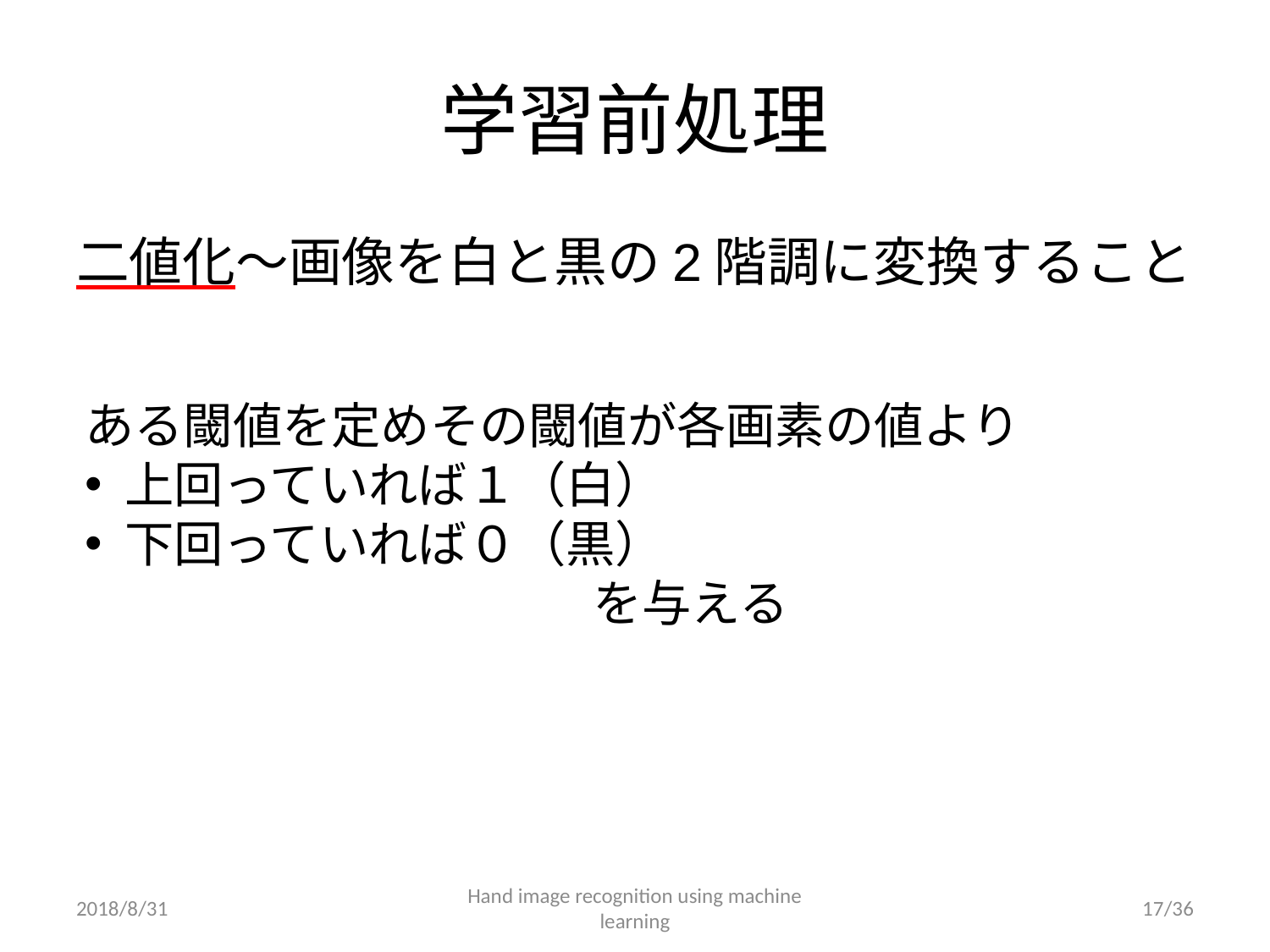

# 学習前処理
二値化～画像を白と黒の2階調に変換すること
ある閾値を定めその閾値が各画素の値より
上回っていれば１（白）
下回っていれば０（黒）
				を与える
2018/8/31
Hand image recognition using machine learning
17/36